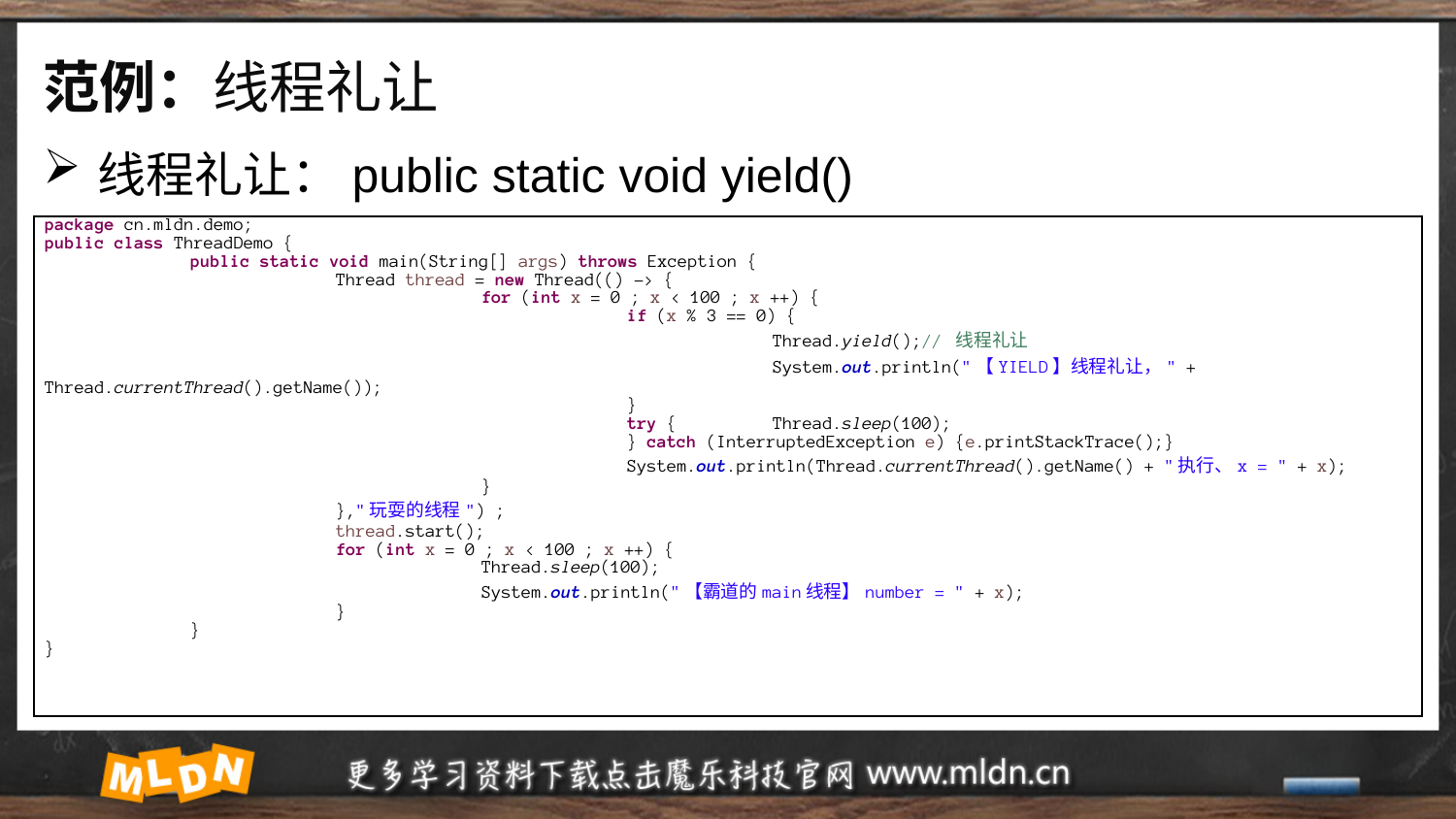

# 范例：线程礼让
线程礼让：public static void yield​()
| package cn.mldn.demo; public class ThreadDemo { public static void main(String[] args) throws Exception { Thread thread = new Thread(() -> { for (int x = 0 ; x < 100 ; x ++) { if (x % 3 == 0) { Thread.yield();// 线程礼让 System.out.println("【YIELD】线程礼让，" + Thread.currentThread().getName()); } try { Thread.sleep(100); } catch (InterruptedException e) {e.printStackTrace();} System.out.println(Thread.currentThread().getName() + "执行、x = " + x); } },"玩耍的线程") ; thread.start(); for (int x = 0 ; x < 100 ; x ++) { Thread.sleep(100); System.out.println("【霸道的main线程】number = " + x); } } } |
| --- |